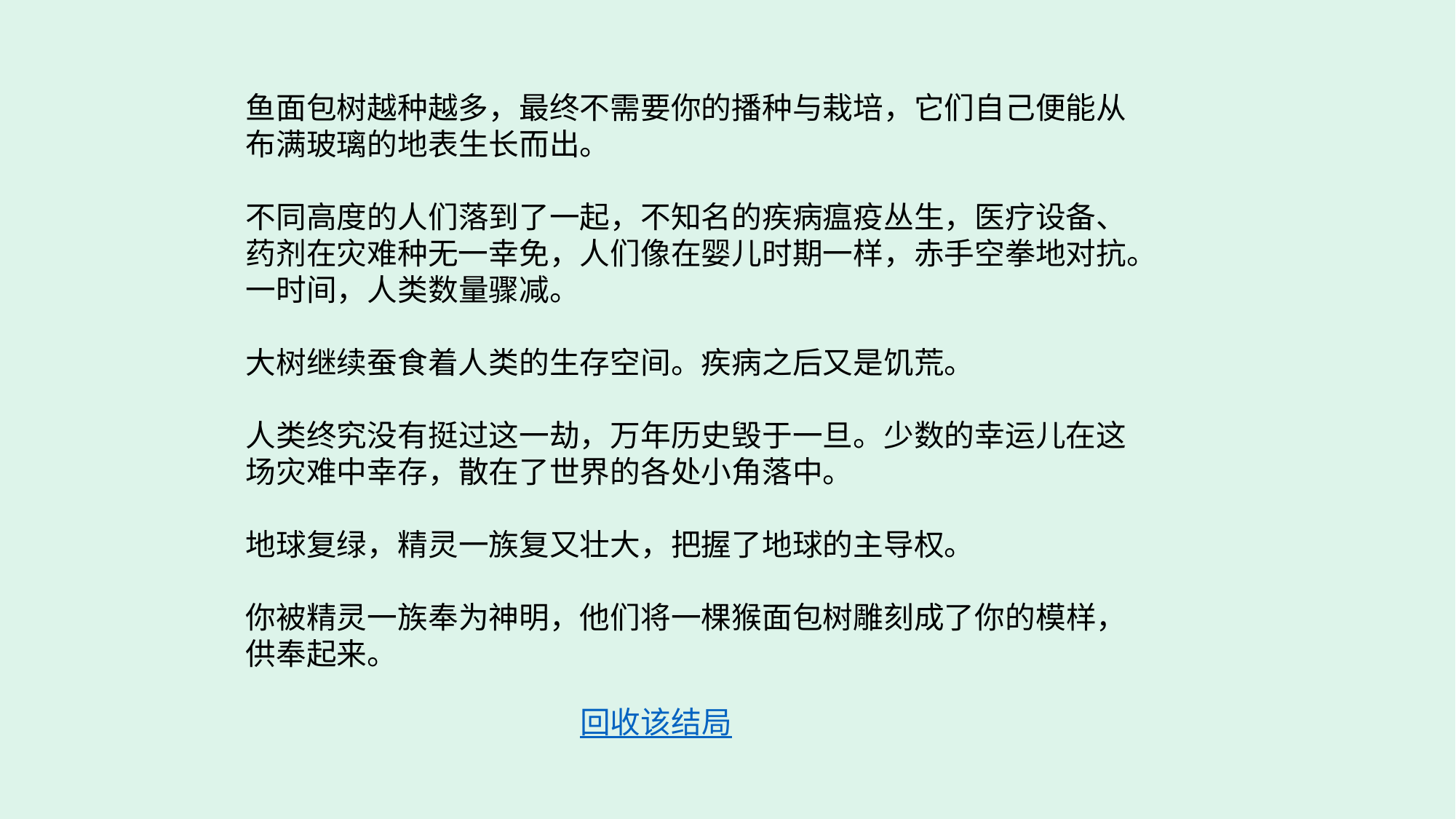

鱼面包树越种越多，最终不需要你的播种与栽培，它们自己便能从布满玻璃的地表生长而出。

不同高度的人们落到了一起，不知名的疾病瘟疫丛生，医疗设备、药剂在灾难种无一幸免，人们像在婴儿时期一样，赤手空拳地对抗。一时间，人类数量骤减。

大树继续蚕食着人类的生存空间。疾病之后又是饥荒。

人类终究没有挺过这一劫，万年历史毁于一旦。少数的幸运儿在这场灾难中幸存，散在了世界的各处小角落中。

地球复绿，精灵一族复又壮大，把握了地球的主导权。

你被精灵一族奉为神明，他们将一棵猴面包树雕刻成了你的模样，供奉起来。
回收该结局